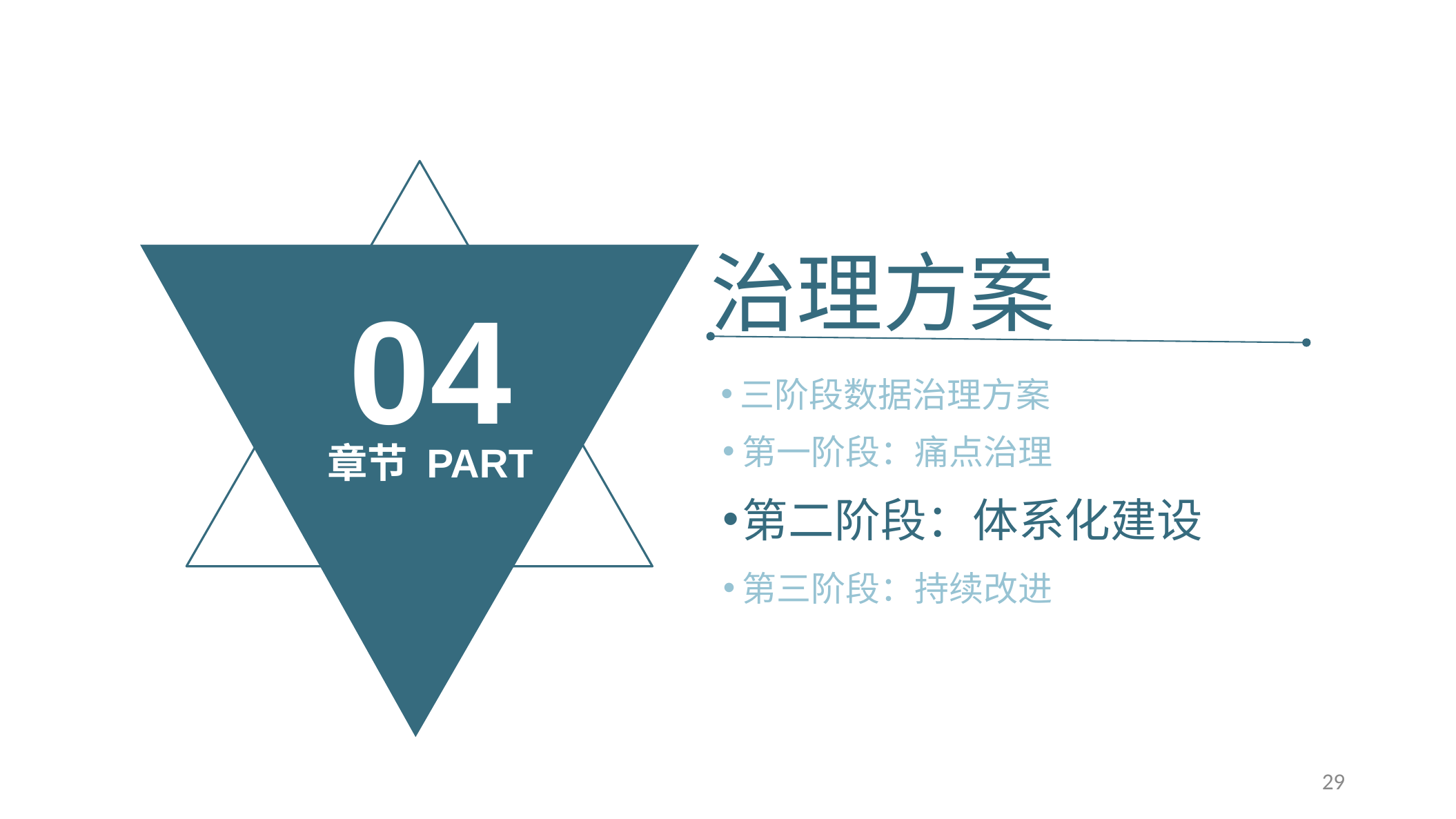

治理方案

04
三阶段数据治理方案

第一阶段：痛点治理
章节 PART
第二阶段：体系化建设
第三阶段：持续改进
29